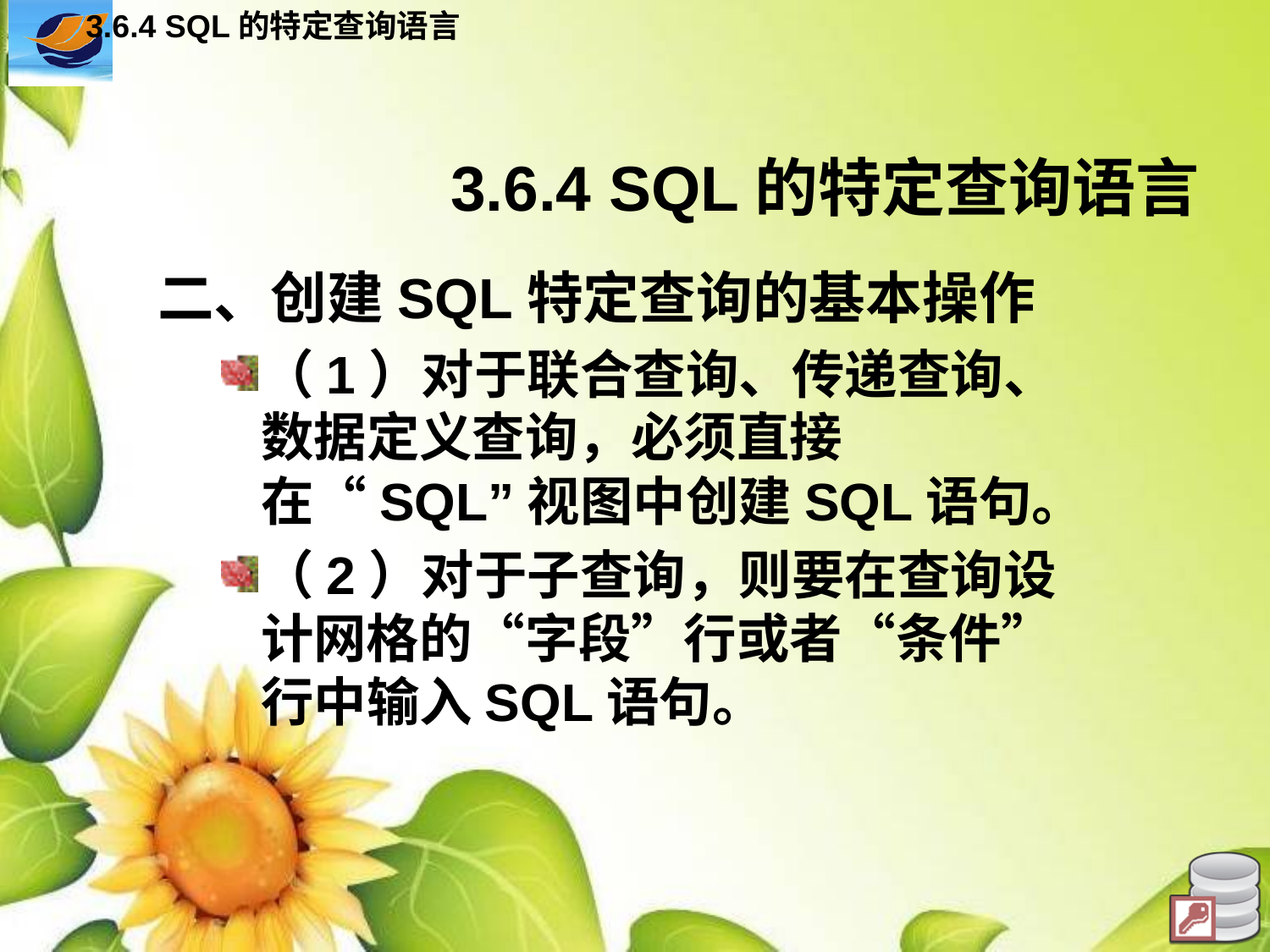

3.6.4 SQL的特定查询语言
# 3.6.4 SQL的特定查询语言
二、创建SQL特定查询的基本操作
（1）对于联合查询、传递查询、数据定义查询，必须直接在“SQL”视图中创建SQL语句。
（2）对于子查询，则要在查询设计网格的“字段”行或者“条件”行中输入SQL语句。